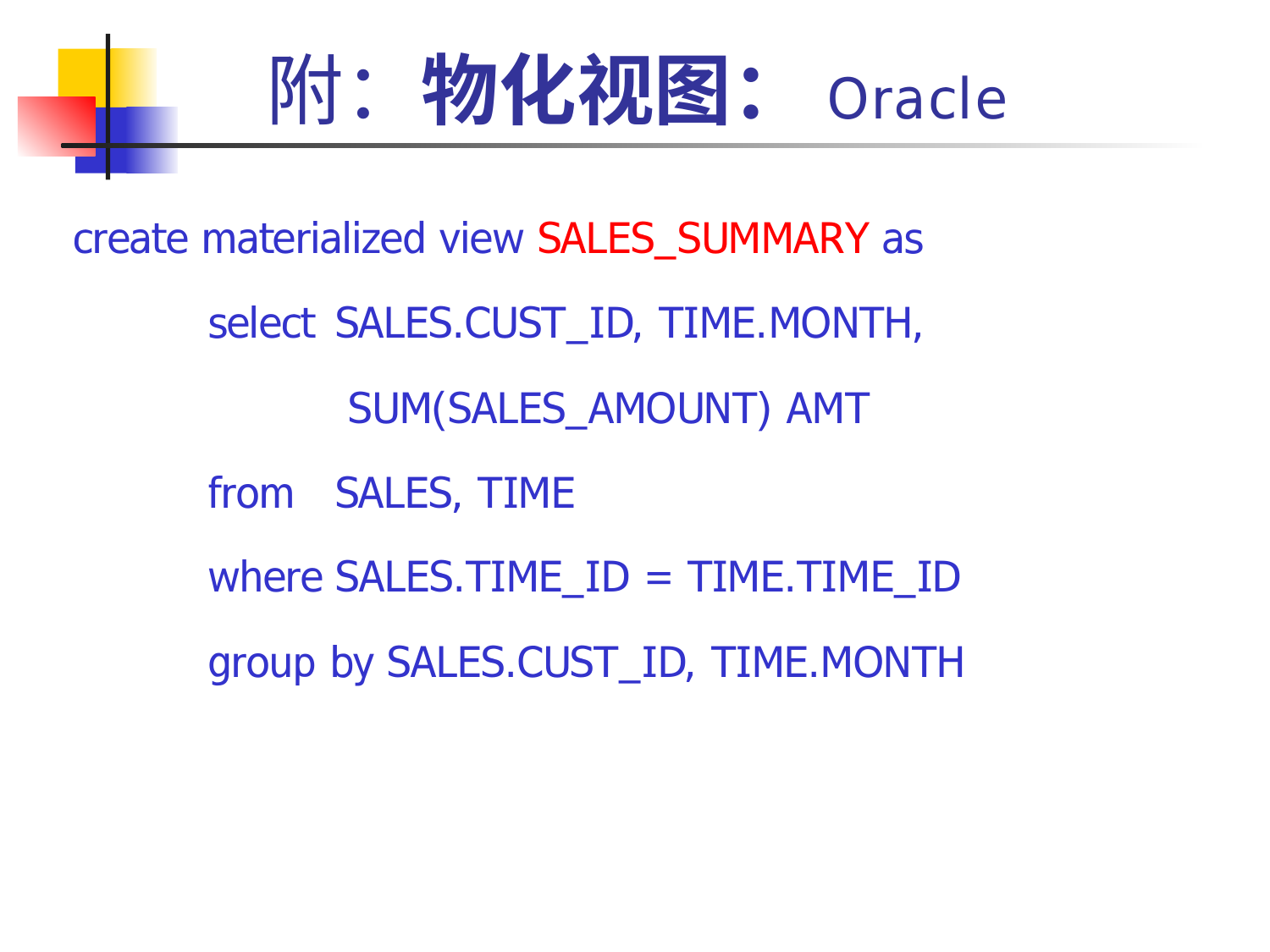

# 附：物化视图：Oracle
   create materialized view SALES_SUMMARY as
		select 	SALES.CUST_ID, TIME.MONTH,
			 SUM(SALES_AMOUNT) AMT
		from 	SALES, TIME
		where SALES.TIME_ID = TIME.TIME_ID
		group by SALES.CUST_ID, TIME.MONTH